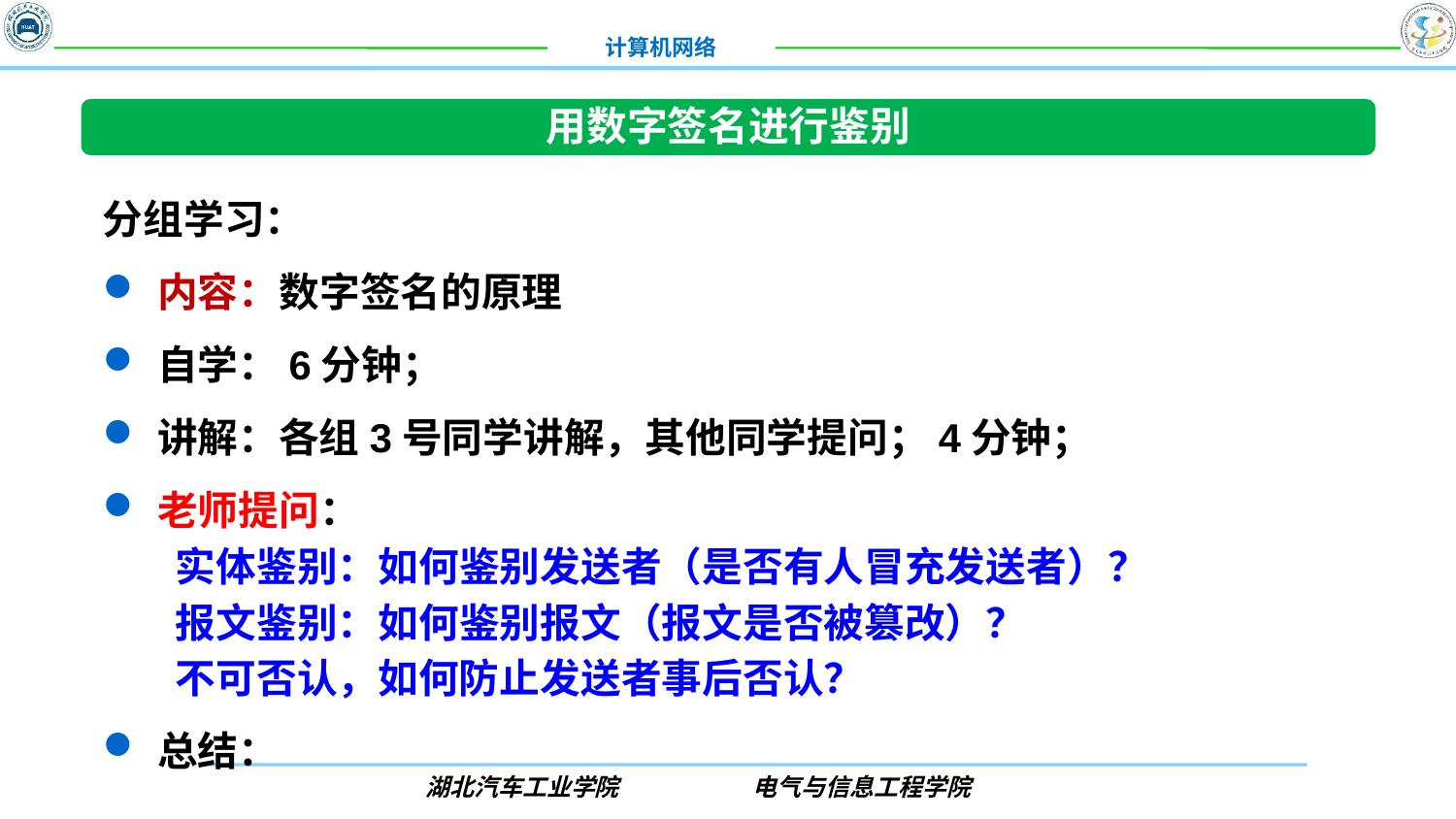

用数字签名进行鉴别

分组学习：
内容：数字签名的原理
自学：6分钟；
讲解：各组3号同学讲解，其他同学提问；4分钟；
老师提问：
实体鉴别：如何鉴别发送者（是否有人冒充发送者）？
报文鉴别：如何鉴别报文（报文是否被篡改）？
不可否认，如何防止发送者事后否认？
总结：